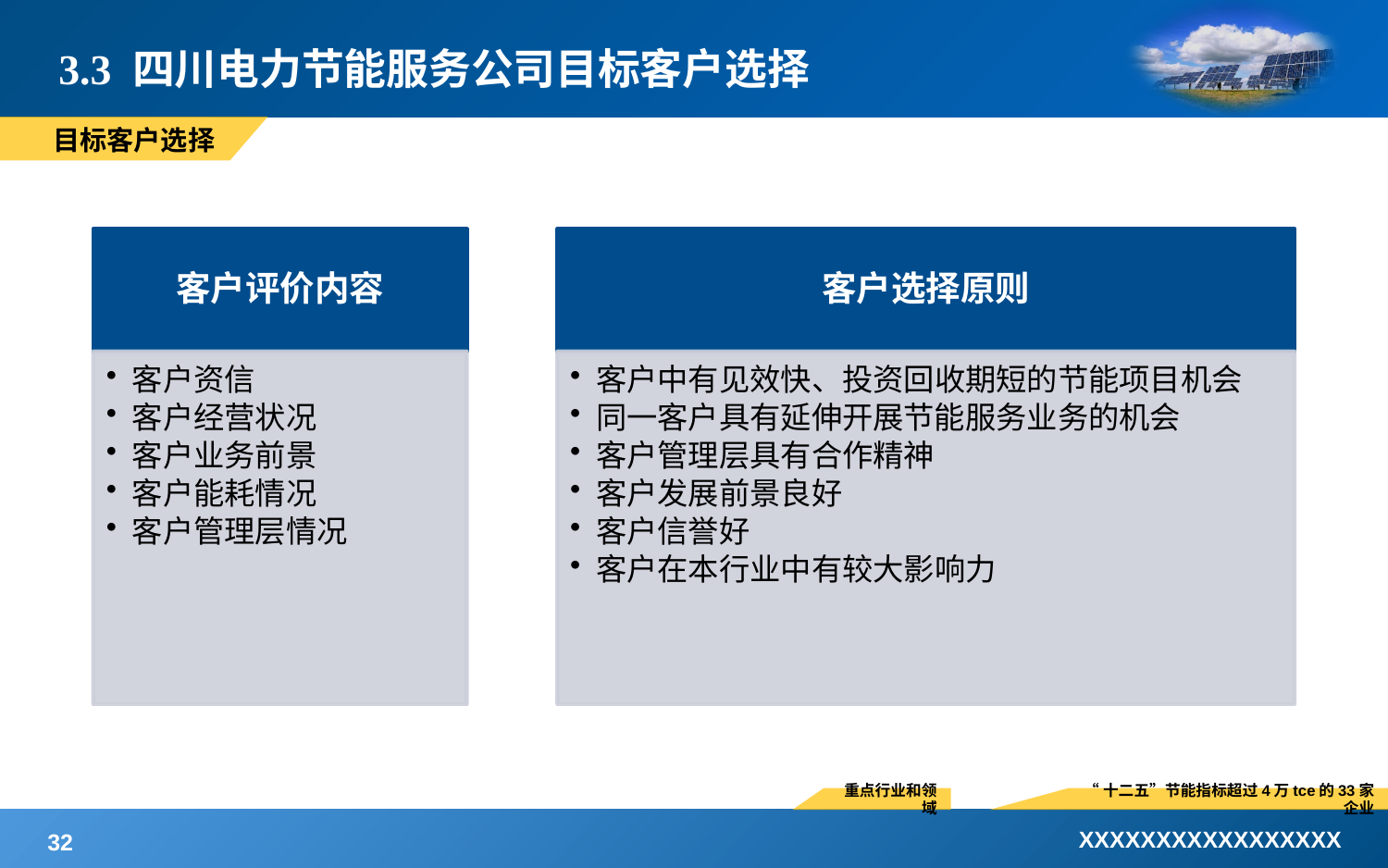

# 3.3 四川电力节能服务公司目标客户选择
目标客户选择
客户评价内容
客户资信
客户经营状况
客户业务前景
客户能耗情况
客户管理层情况
客户选择原则
客户中有见效快、投资回收期短的节能项目机会
同一客户具有延伸开展节能服务业务的机会
客户管理层具有合作精神
客户发展前景良好
客户信誉好
客户在本行业中有较大影响力

“十二五”节能指标超过4万tce的33家企业
重点行业和领域